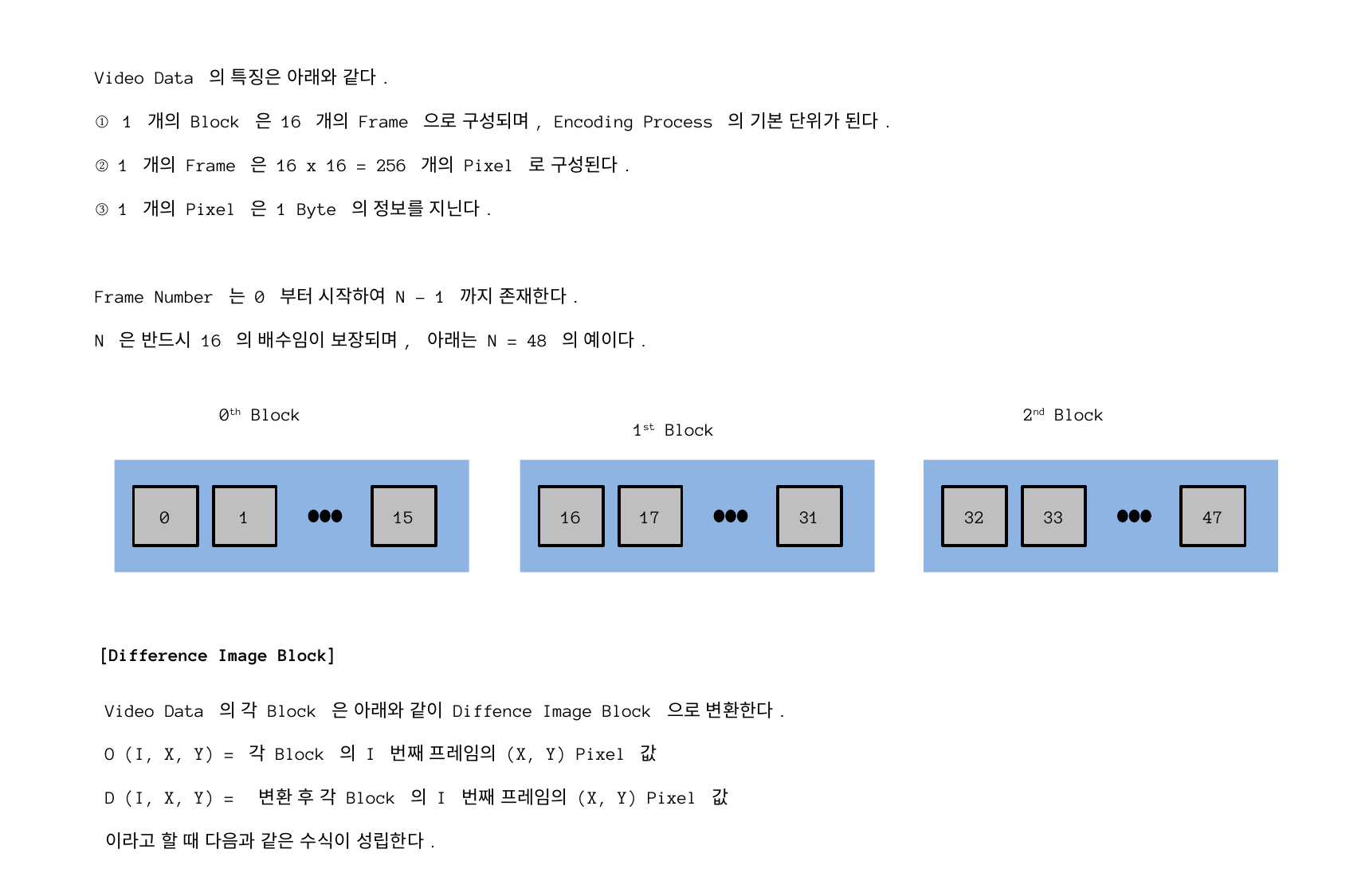

Video Data 의 특징은 아래와 같다.

① 1 개의 Block 은 16 개의 Frame 으로 구성되며, Encoding Process 의 기본 단위가 된다.

② 1 개의 Frame 은 16 x 16 = 256 개의 Pixel 로 구성된다.

③ 1 개의 Pixel 은 1 Byte 의 정보를 지닌다.

Frame Number 는 0 부터 시작하여 N - 1 까지 존재한다.

N 은 반드시 16 의 배수임이 보장되며, 아래는 N = 48 의 예이다.
0th Block
2nd Block
1st Block

32
33

47

0
1

15

16
17

31
[Difference Image Block]
Video Data 의 각 Block 은 아래와 같이 Diffence Image Block 으로 변환한다.

O (I, X, Y) = 각 Block 의 I 번째 프레임의 (X, Y) Pixel 값

D (I, X, Y) =  변환 후 각 Block 의 I 번째 프레임의 (X, Y) Pixel 값

이라고 할 때 다음과 같은 수식이 성립한다.